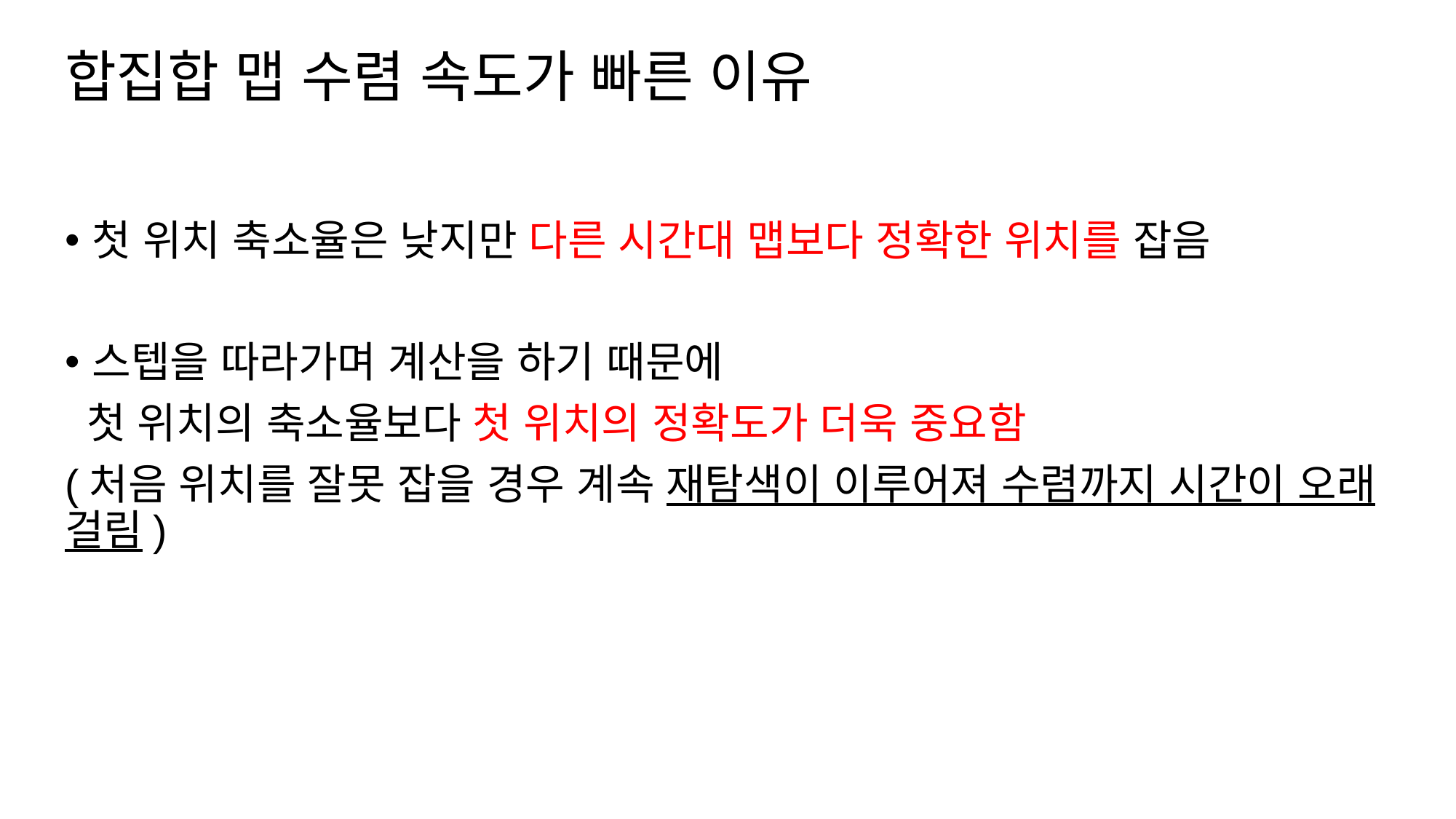

# 합집합 맵 수렴 속도가 빠른 이유
첫 위치 축소율은 낮지만 다른 시간대 맵보다 정확한 위치를 잡음

스텝을 따라가며 계산을 하기 때문에
 첫 위치의 축소율보다 첫 위치의 정확도가 더욱 중요함
(처음 위치를 잘못 잡을 경우 계속 재탐색이 이루어져 수렴까지 시간이 오래 걸림)